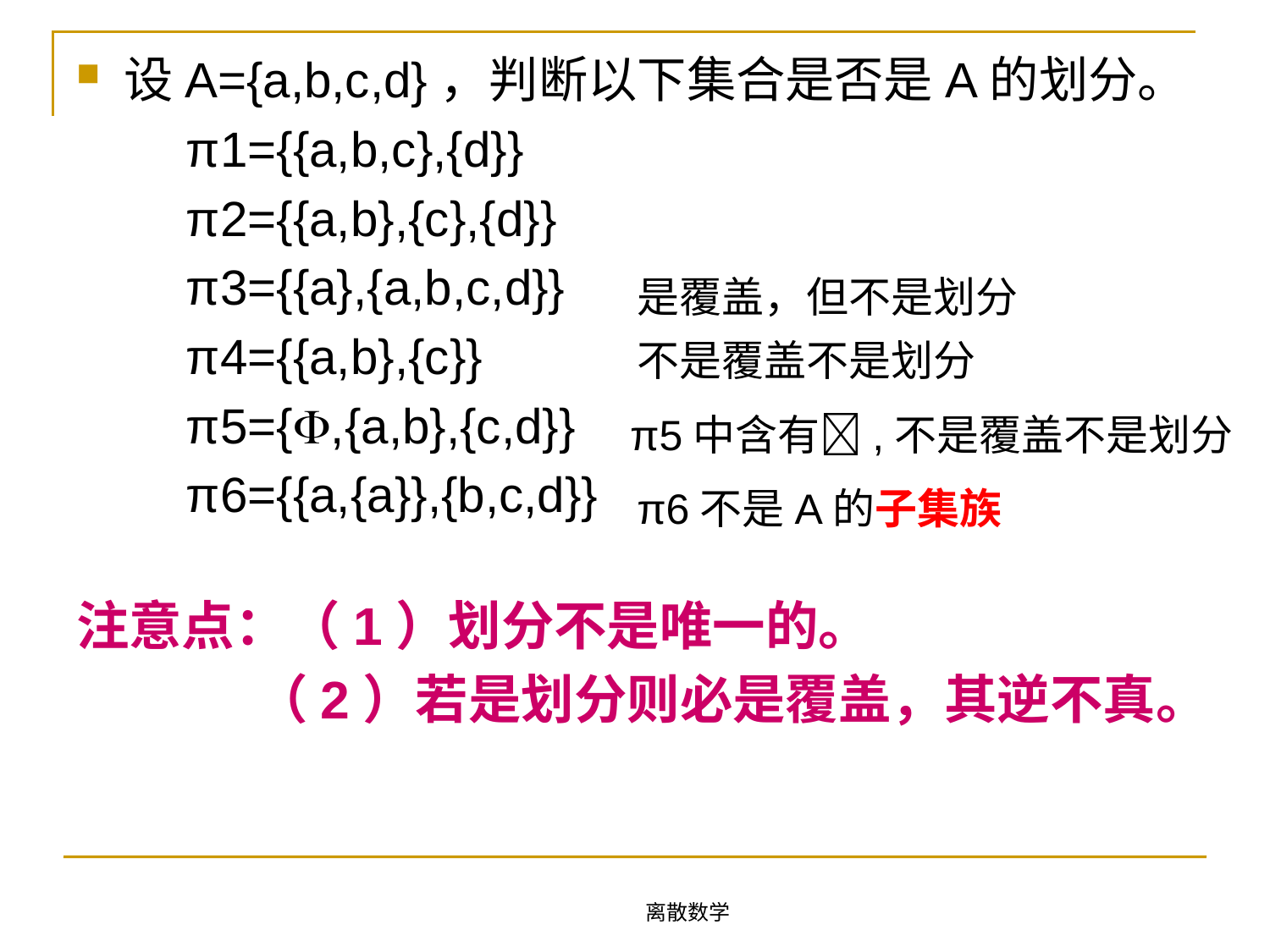

设A={a,b,c,d}，判断以下集合是否是A的划分。
        π1={{a,b,c},{d}}
        π2={{a,b},{c},{d}}
        π3={{a},{a,b,c,d}}
        π4={{a,b},{c}}
        π5={Φ,{a,b},{c,d}}
        π6={{a,{a}},{b,c,d}}

注意点：（1）划分不是唯一的。
              （2）若是划分则必是覆盖，其逆不真。

是覆盖，但不是划分
不是覆盖不是划分
   π5中含有Φ,不是覆盖不是划分
π6不是A的子集族

离散数学
28